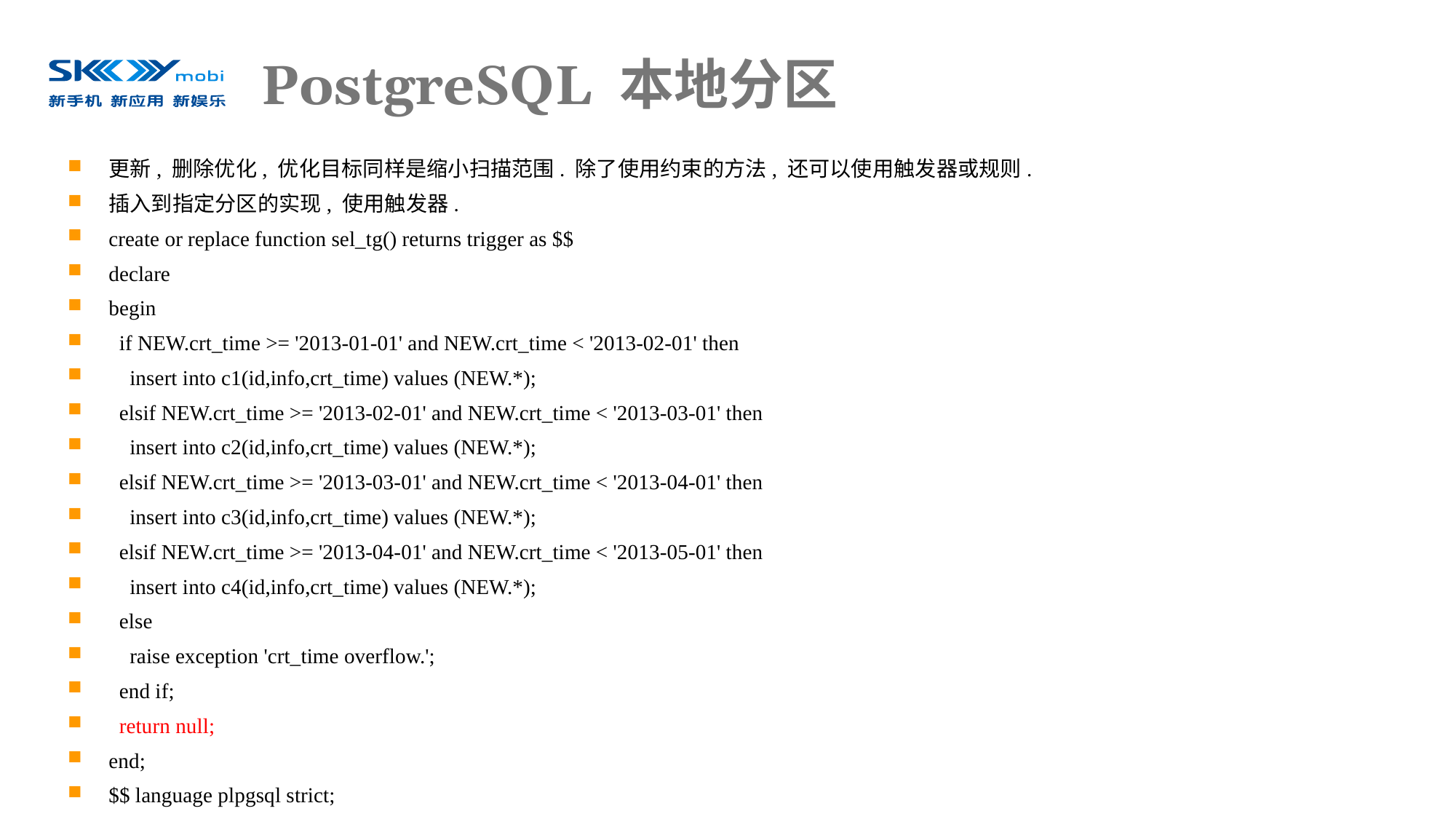

# PostgreSQL 本地分区
更新, 删除优化, 优化目标同样是缩小扫描范围. 除了使用约束的方法, 还可以使用触发器或规则.
插入到指定分区的实现, 使用触发器.
create or replace function sel_tg() returns trigger as $$
declare
begin
  if NEW.crt_time >= '2013-01-01' and NEW.crt_time < '2013-02-01' then
    insert into c1(id,info,crt_time) values (NEW.*);
  elsif NEW.crt_time >= '2013-02-01' and NEW.crt_time < '2013-03-01' then
    insert into c2(id,info,crt_time) values (NEW.*);
  elsif NEW.crt_time >= '2013-03-01' and NEW.crt_time < '2013-04-01' then
    insert into c3(id,info,crt_time) values (NEW.*);
  elsif NEW.crt_time >= '2013-04-01' and NEW.crt_time < '2013-05-01' then
    insert into c4(id,info,crt_time) values (NEW.*);
  else
    raise exception 'crt_time overflow.';
  end if;
  return null;
end;
$$ language plpgsql strict;